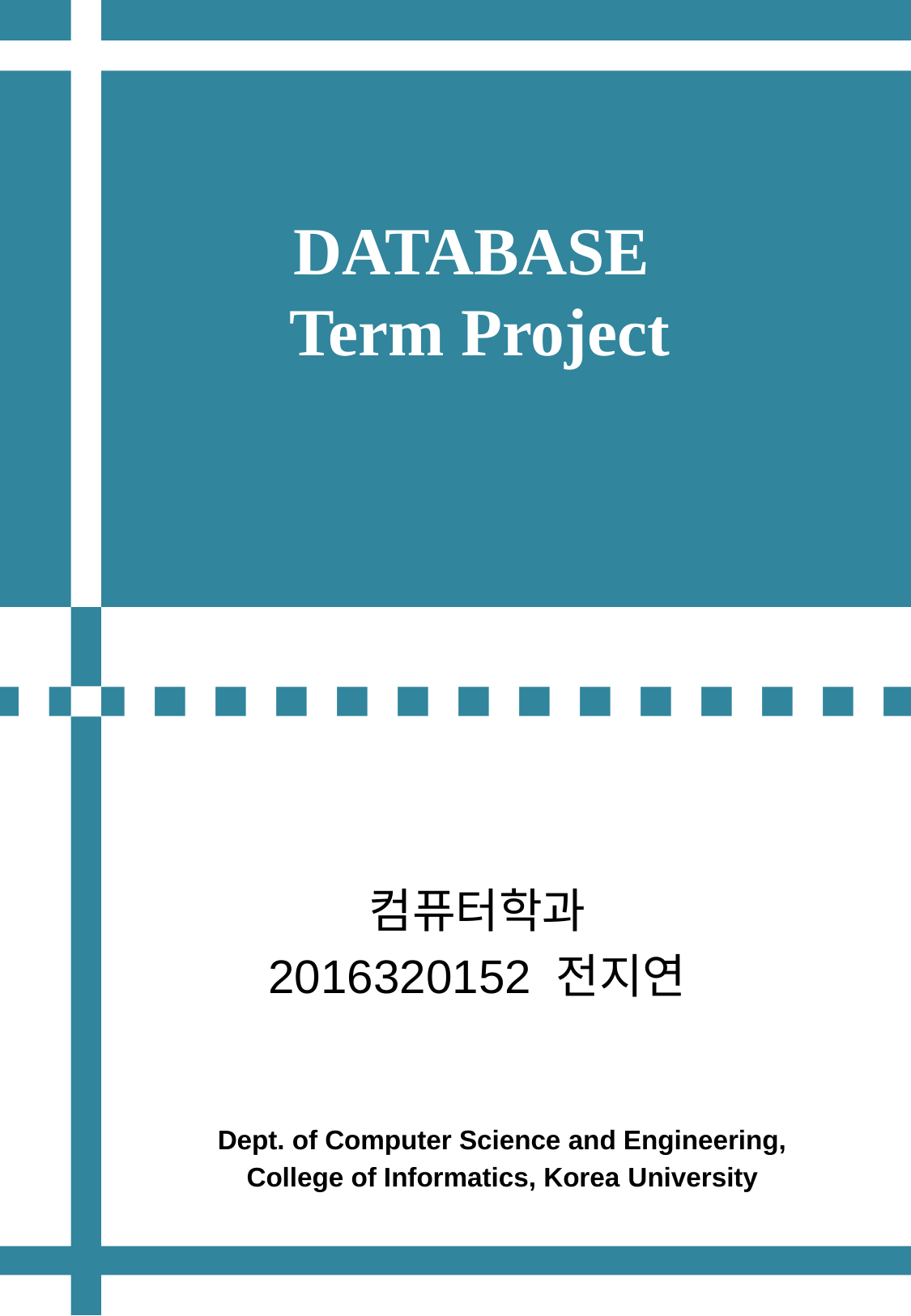

# DATABASE Term Project

컴퓨터학과
2016320152 전지연
Dept. of Computer Science and Engineering,
College of Informatics, Korea University